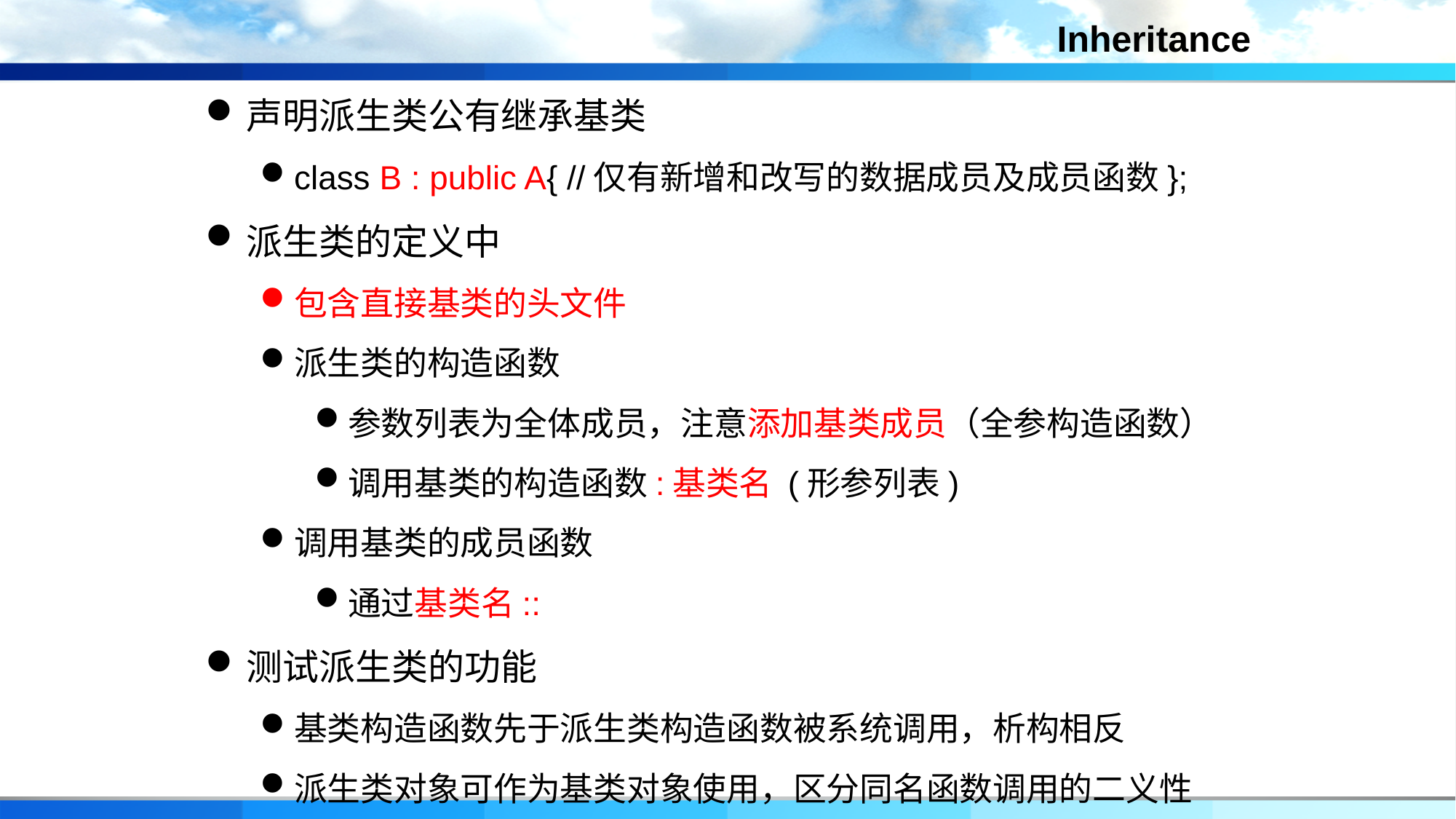

Inheritance
声明派生类公有继承基类
class B : public A{ //仅有新增和改写的数据成员及成员函数};
派生类的定义中
包含直接基类的头文件
派生类的构造函数
参数列表为全体成员，注意添加基类成员（全参构造函数）
调用基类的构造函数:基类名 (形参列表)
调用基类的成员函数
通过基类名::
测试派生类的功能
基类构造函数先于派生类构造函数被系统调用，析构相反
派生类对象可作为基类对象使用，区分同名函数调用的二义性